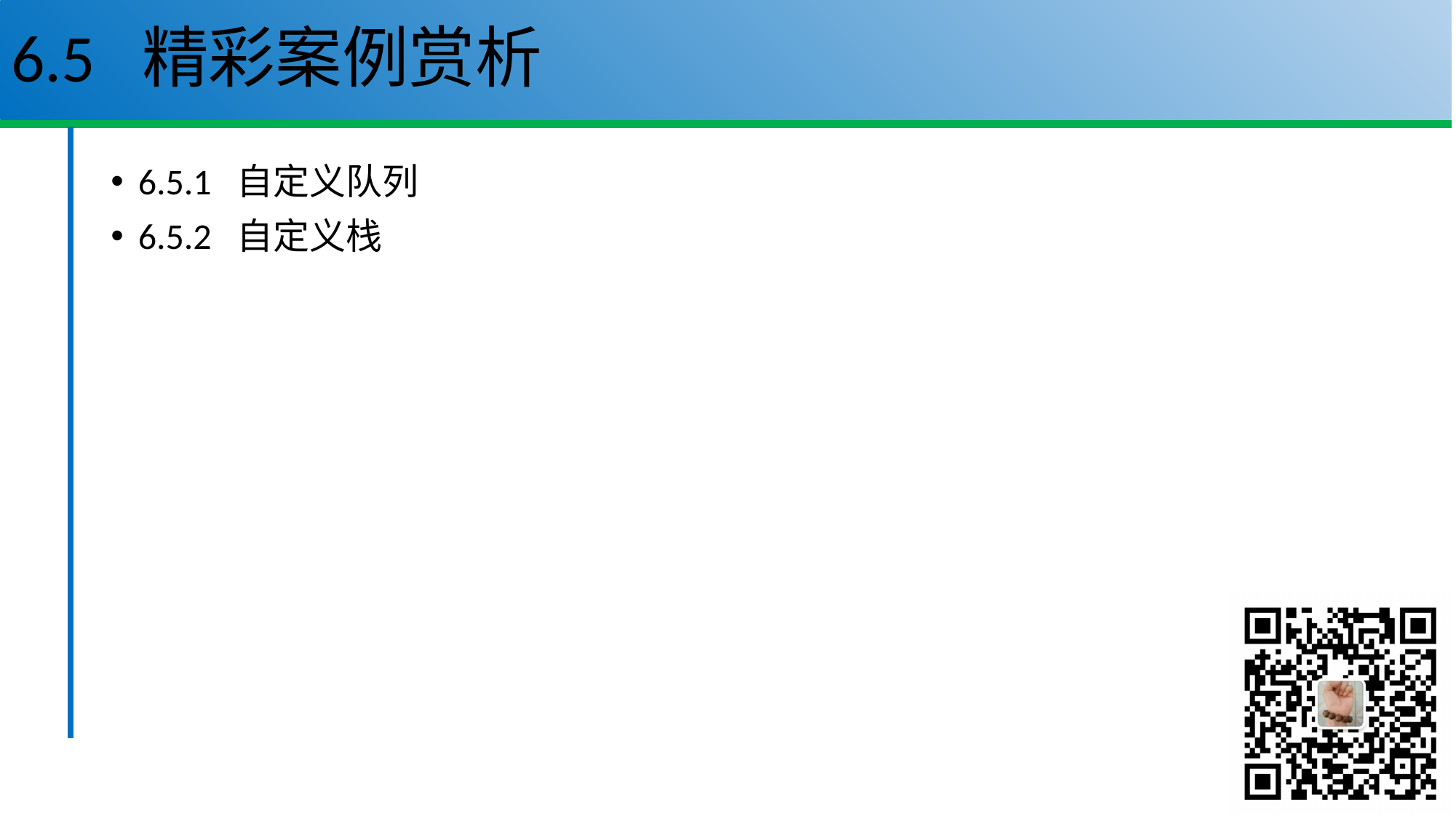

# 6.5  精彩案例赏析
6.5.1  自定义队列
6.5.2  自定义栈
52